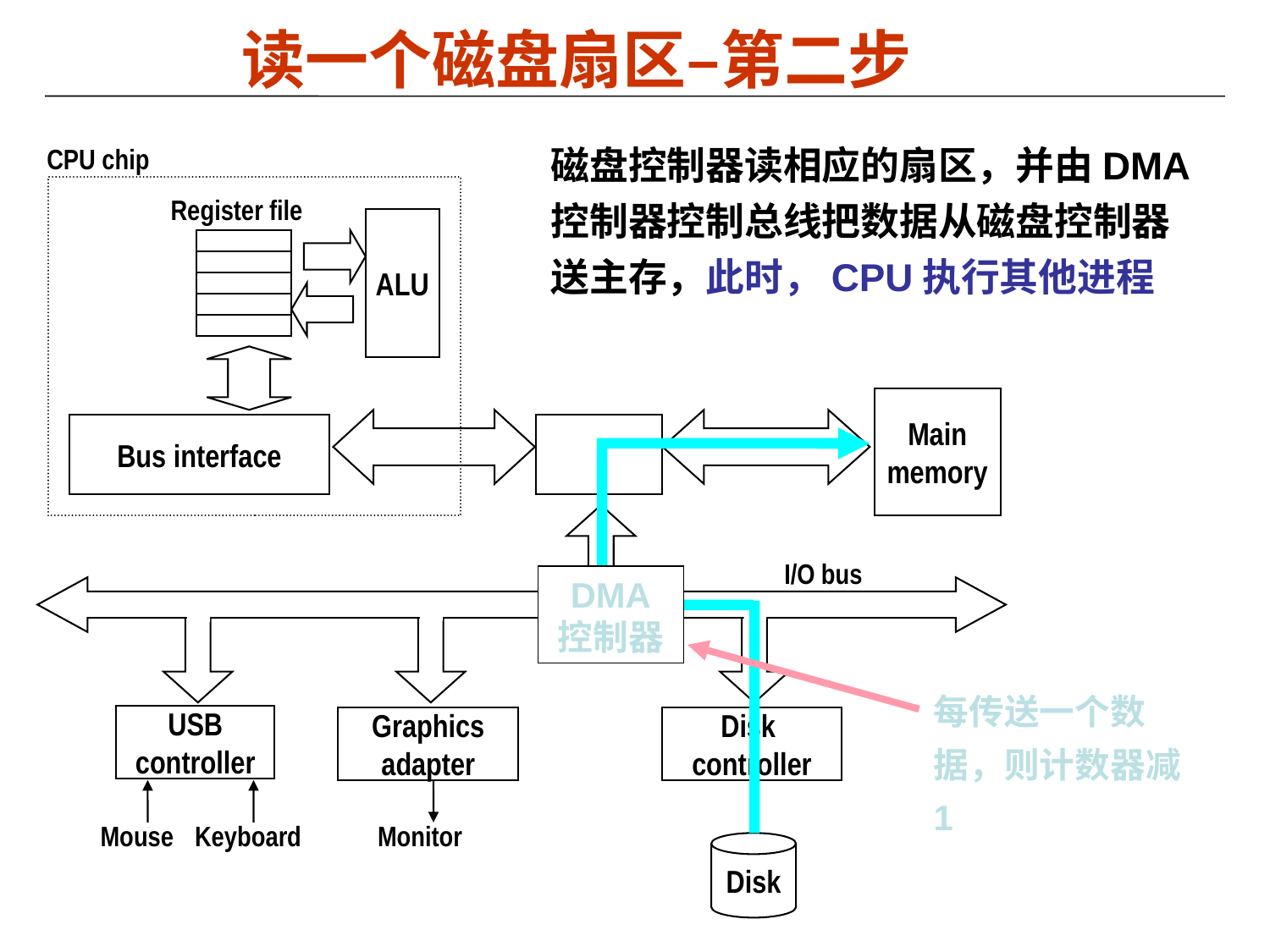

# 读一个磁盘扇区–第二步
磁盘控制器读相应的扇区，并由DMA控制器控制总线把数据从磁盘控制器送主存，此时，CPU执行其他进程
CPU chip

Register file
ALU

Main
memory

Bus interface

I/O bus
DMA
控制器

每传送一个数据，则计数器减1
USB
controller
Graphics
adapter
Disk
controller

Mouse
Keyboard
Monitor
Disk